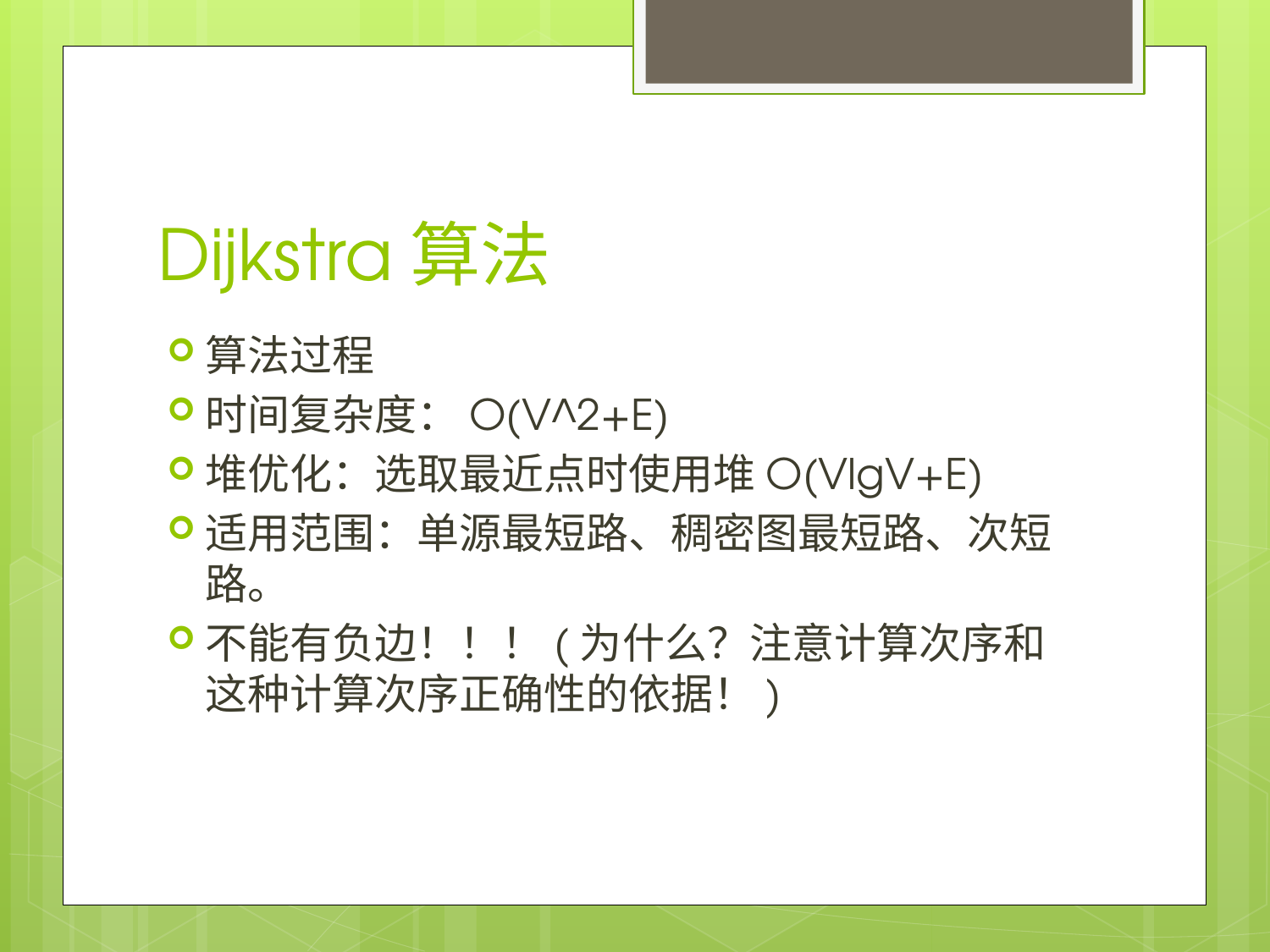

# Dijkstra算法
算法过程
时间复杂度：O(V^2+E)
堆优化：选取最近点时使用堆O(VlgV+E)
适用范围：单源最短路、稠密图最短路、次短路。
不能有负边！！！(为什么？注意计算次序和这种计算次序正确性的依据！)